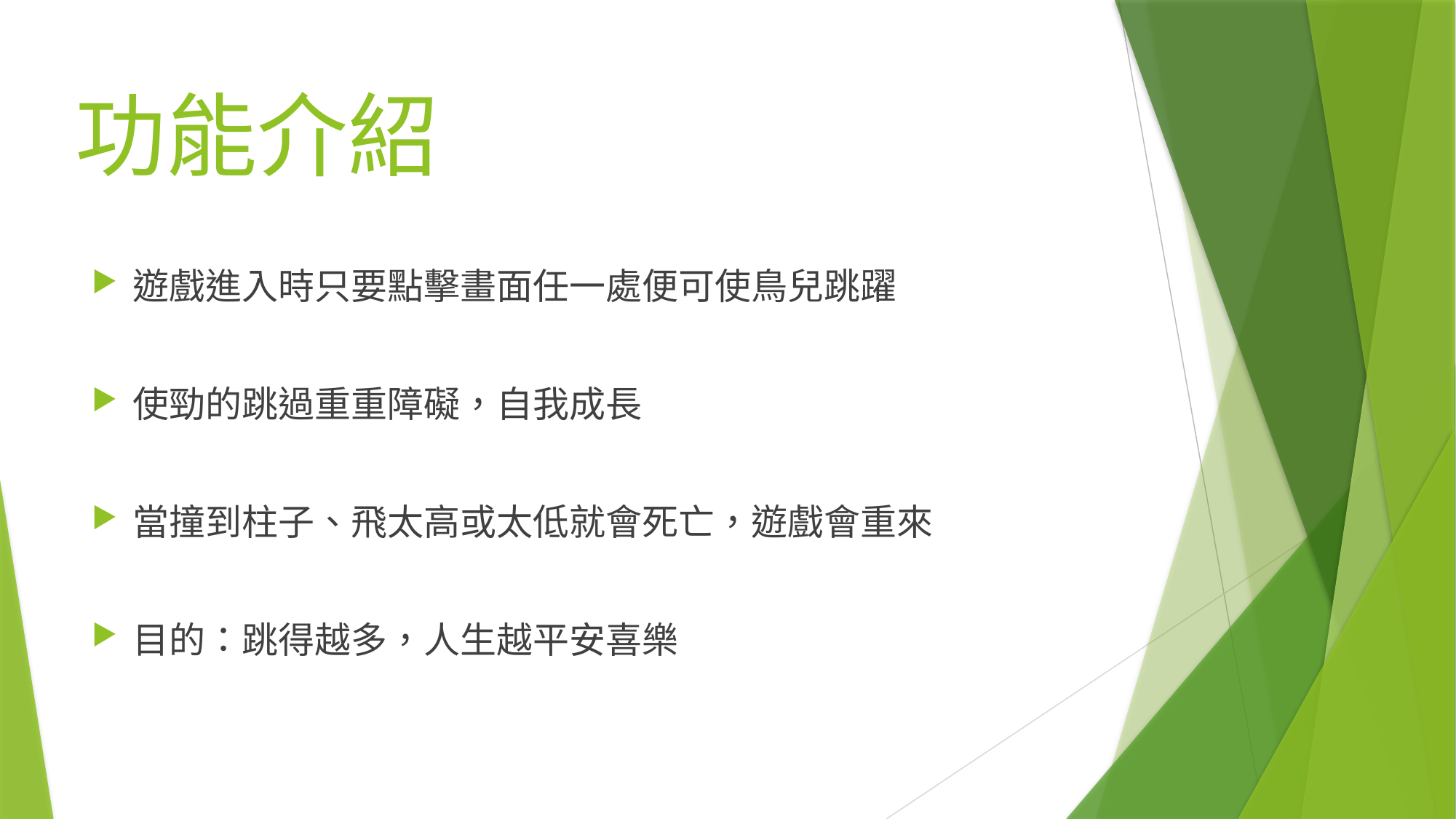

# 功能介紹
遊戲進入時只要點擊畫面任一處便可使鳥兒跳躍

使勁的跳過重重障礙，自我成長

當撞到柱子、飛太高或太低就會死亡，遊戲會重來

目的：跳得越多，人生越平安喜樂